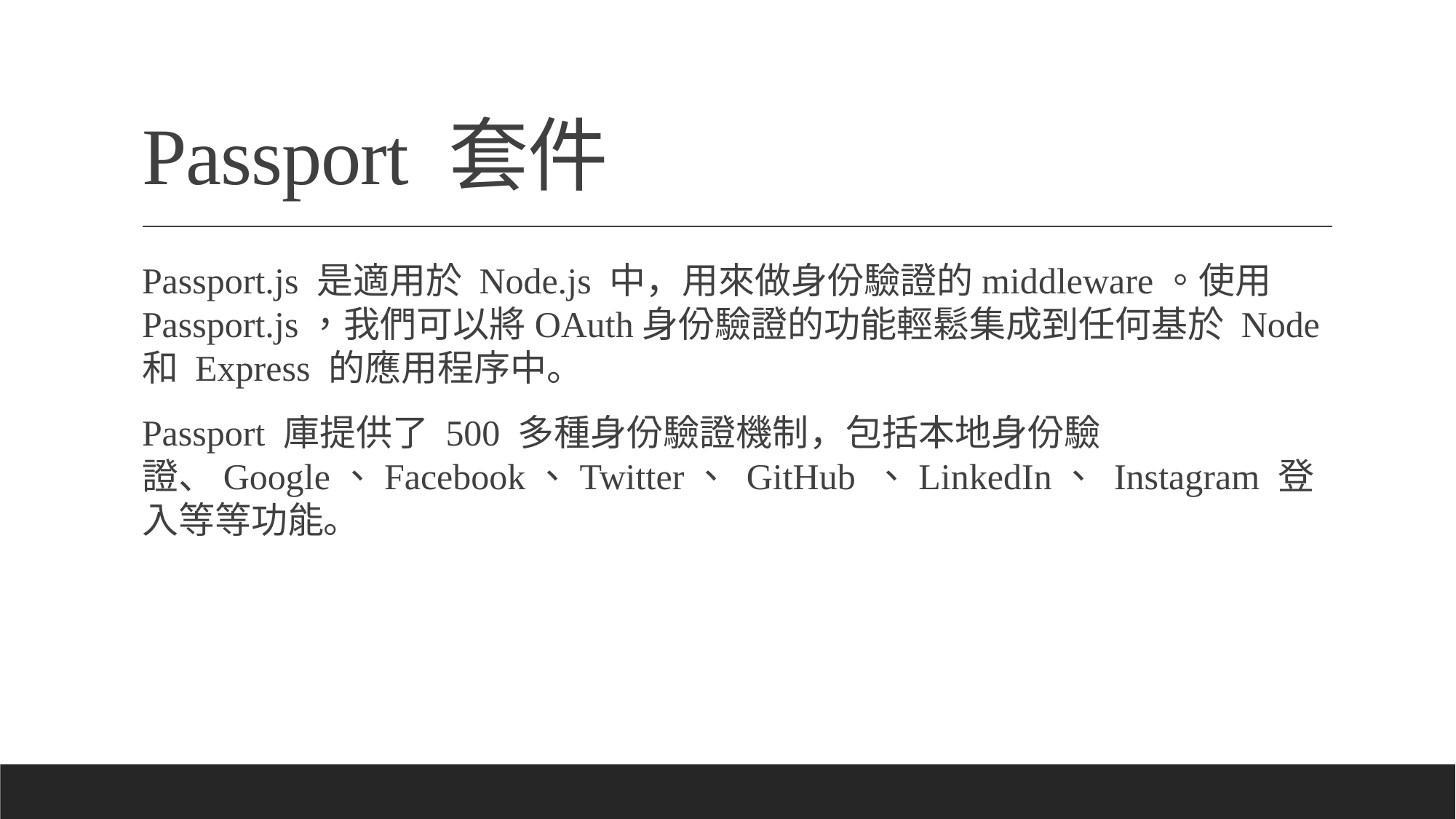

# Passport 套件
Passport.js 是適用於 Node.js 中，用來做身份驗證的middleware。使用Passport.js，我們可以將OAuth身份驗證的功能輕鬆集成到任何基於 Node 和 Express 的應用程序中。
Passport 庫提供了 500 多種身份驗證機制，包括本地身份驗證、Google、Facebook、Twitter、 GitHub 、LinkedIn、 Instagram 登入等等功能。